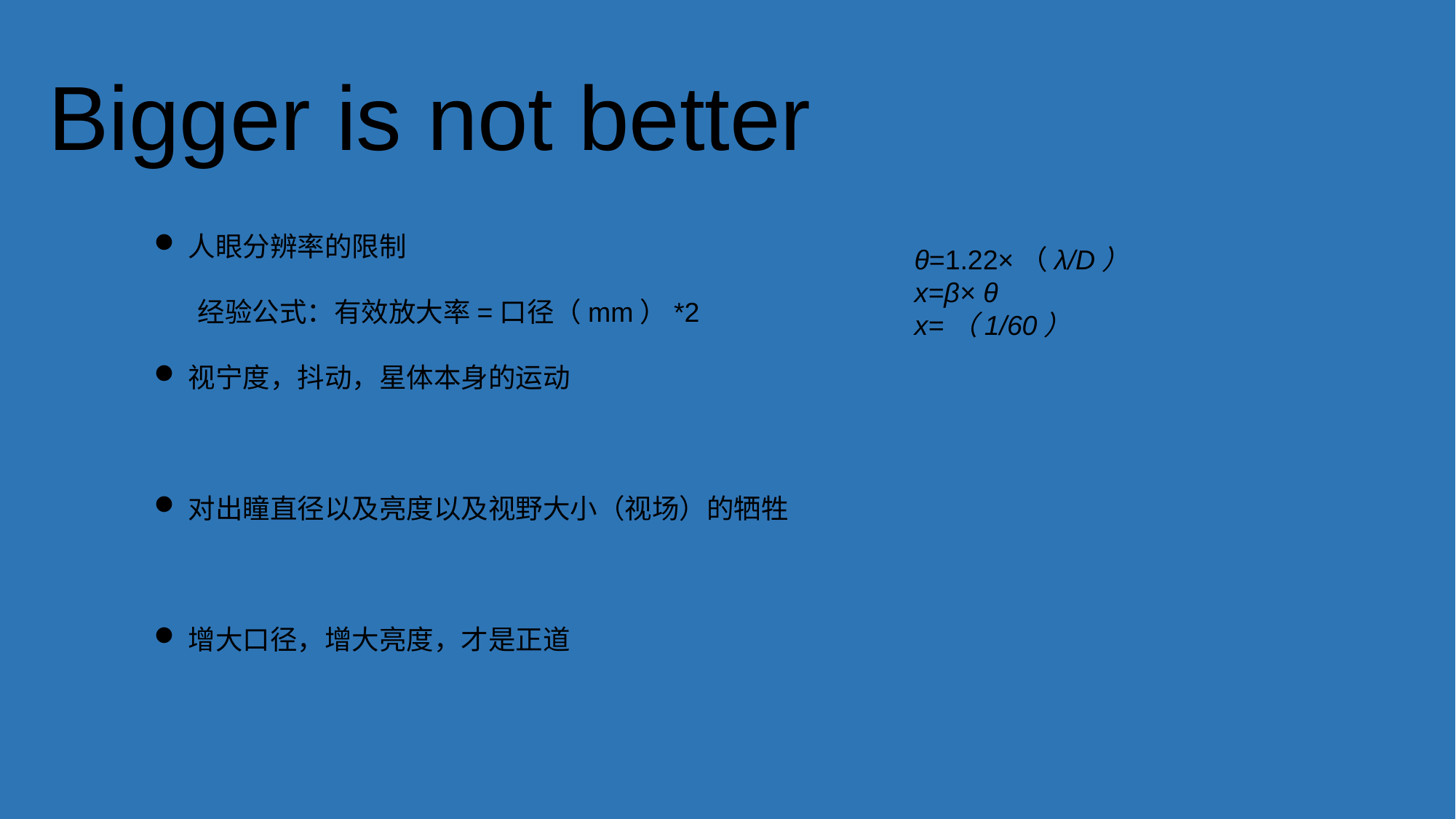

Bigger is not better
人眼分辨率的限制

      经验公式：有效放大率=口径（mm）*2

视宁度，抖动，星体本身的运动

对出瞳直径以及亮度以及视野大小（视场）的牺牲

增大口径，增大亮度，才是正道

                   θ=1.22×（λ/D）
                   x=β× θ
                   x=（1/60）